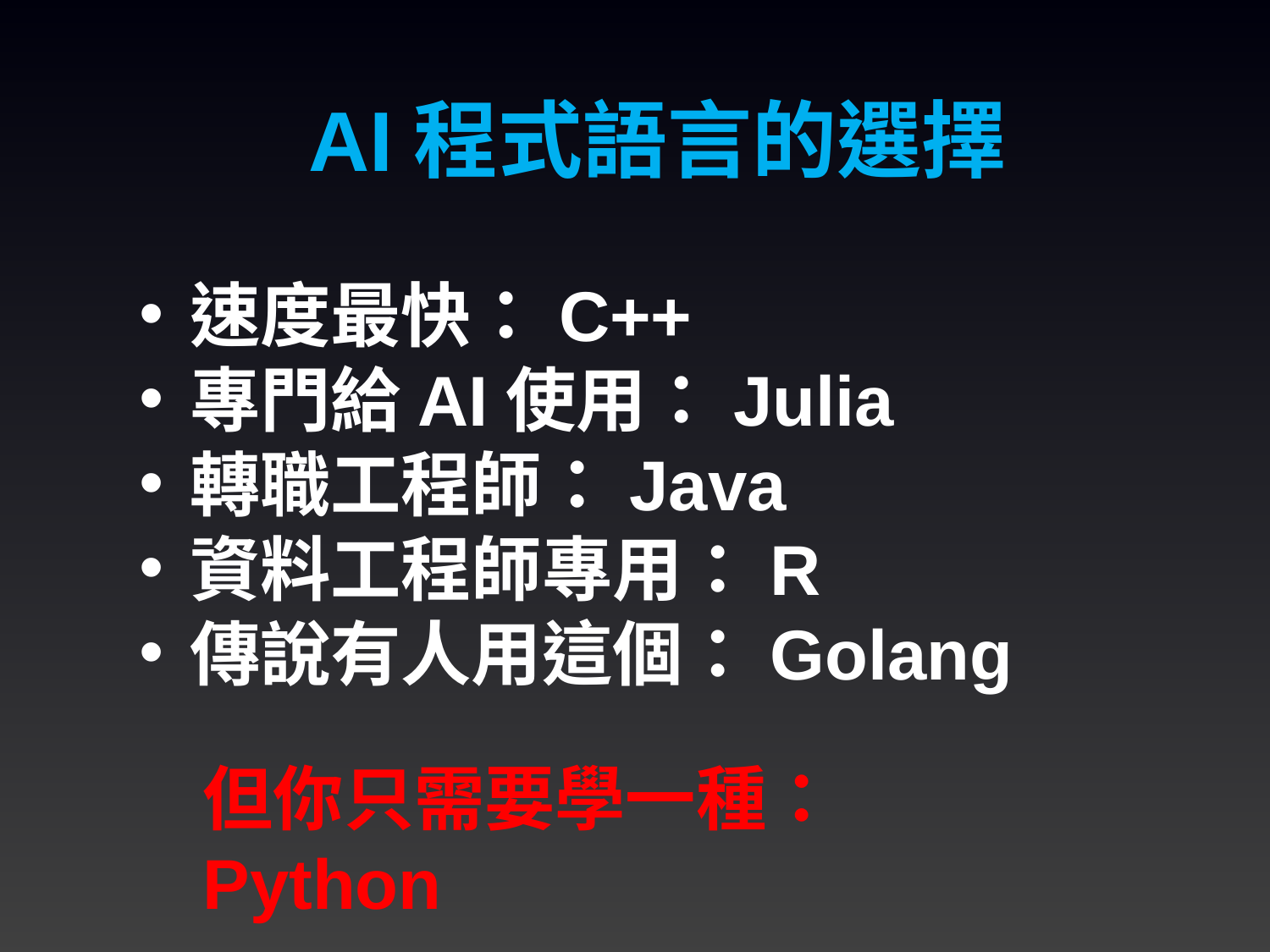

AI程式語言的選擇
速度最快：C++
專門給AI使用：Julia
轉職工程師：Java
資料工程師專用：R
傳說有人用這個：Golang
但你只需要學一種：Python